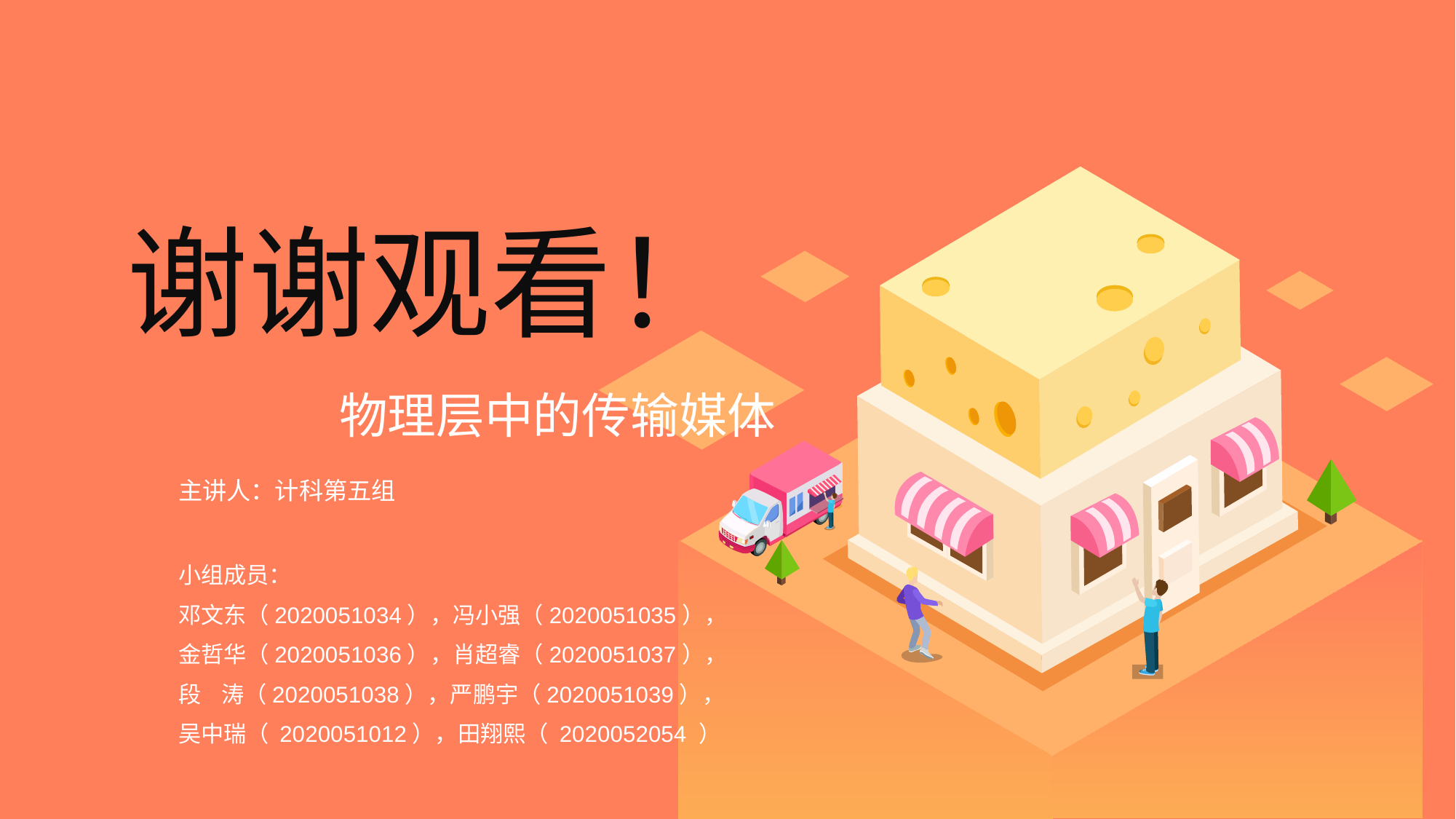

# 谢谢观看！
物理层中的传输媒体
主讲人：计科第五组
小组成员：
邓文东（2020051034），冯小强（2020051035），
金哲华（2020051036），肖超睿（2020051037），
段    涛（2020051038），严鹏宇（2020051039），
吴中瑞（ 2020051012），田翔熙（ 2020052054 ）